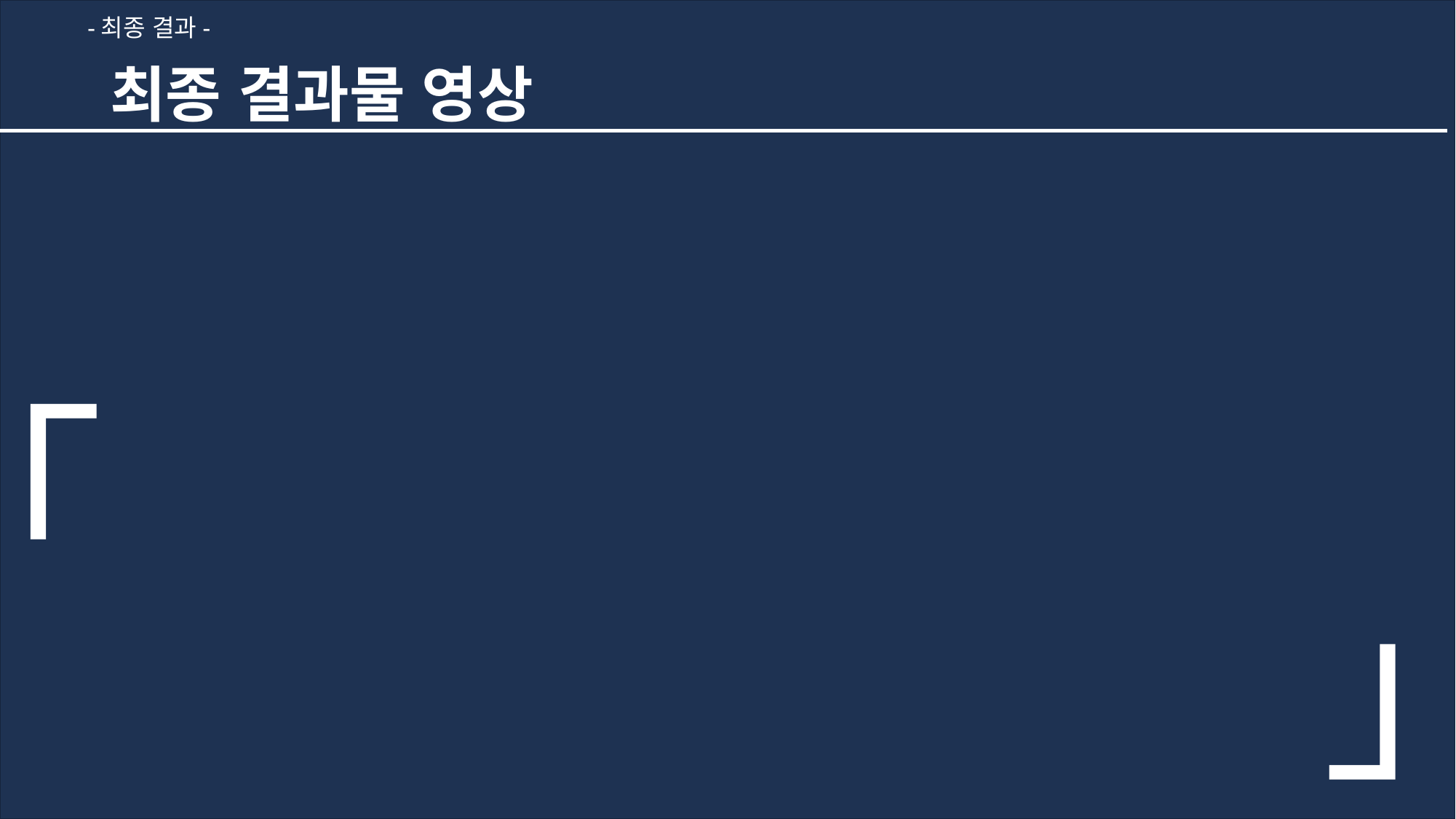

-최종 결과-
최종 결과물 영상
 「
」